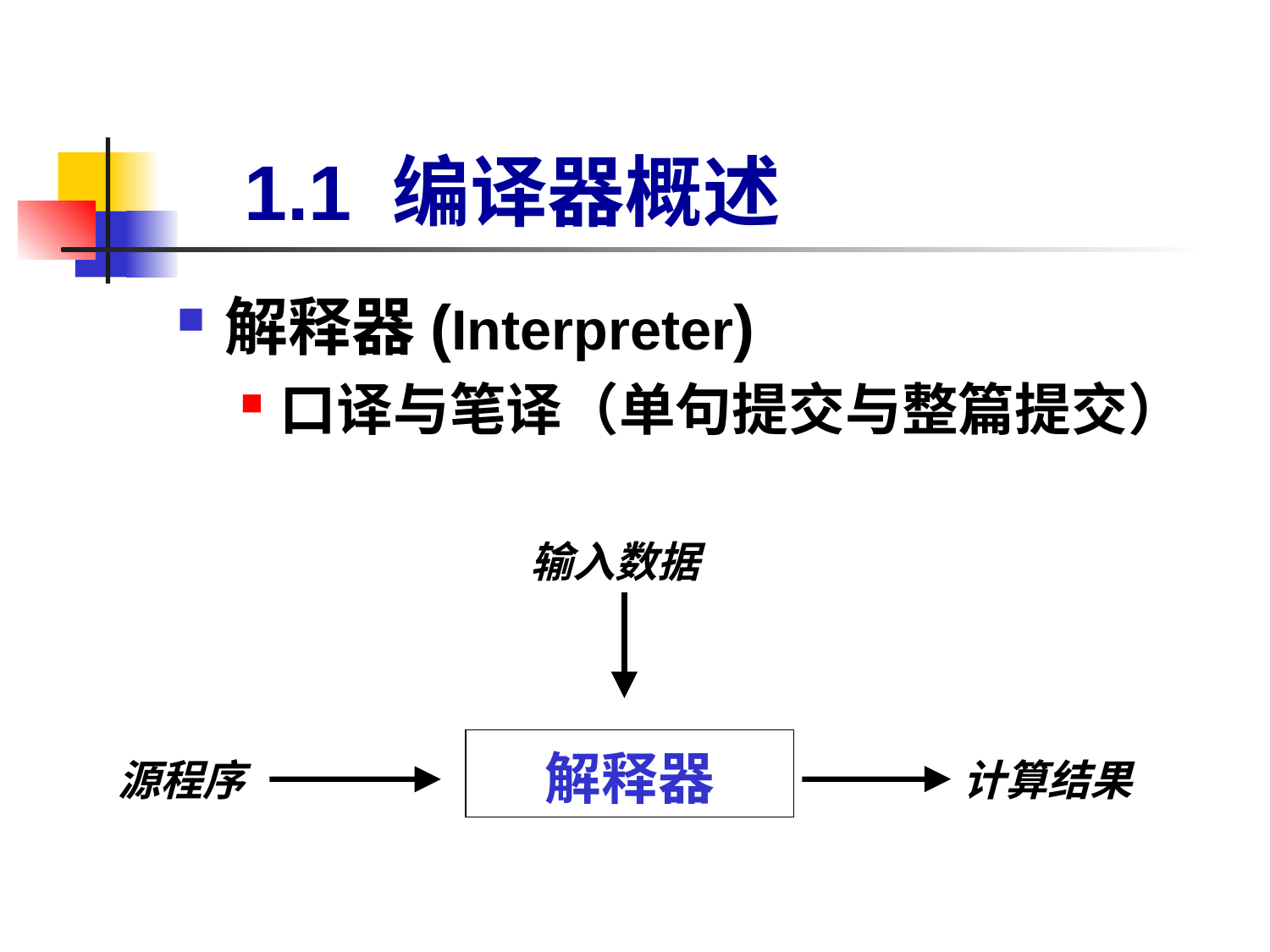

# 1.1 编译器概述
解释器(Interpreter)
口译与笔译（单句提交与整篇提交）
输入数据
解释器
源程序
计算结果